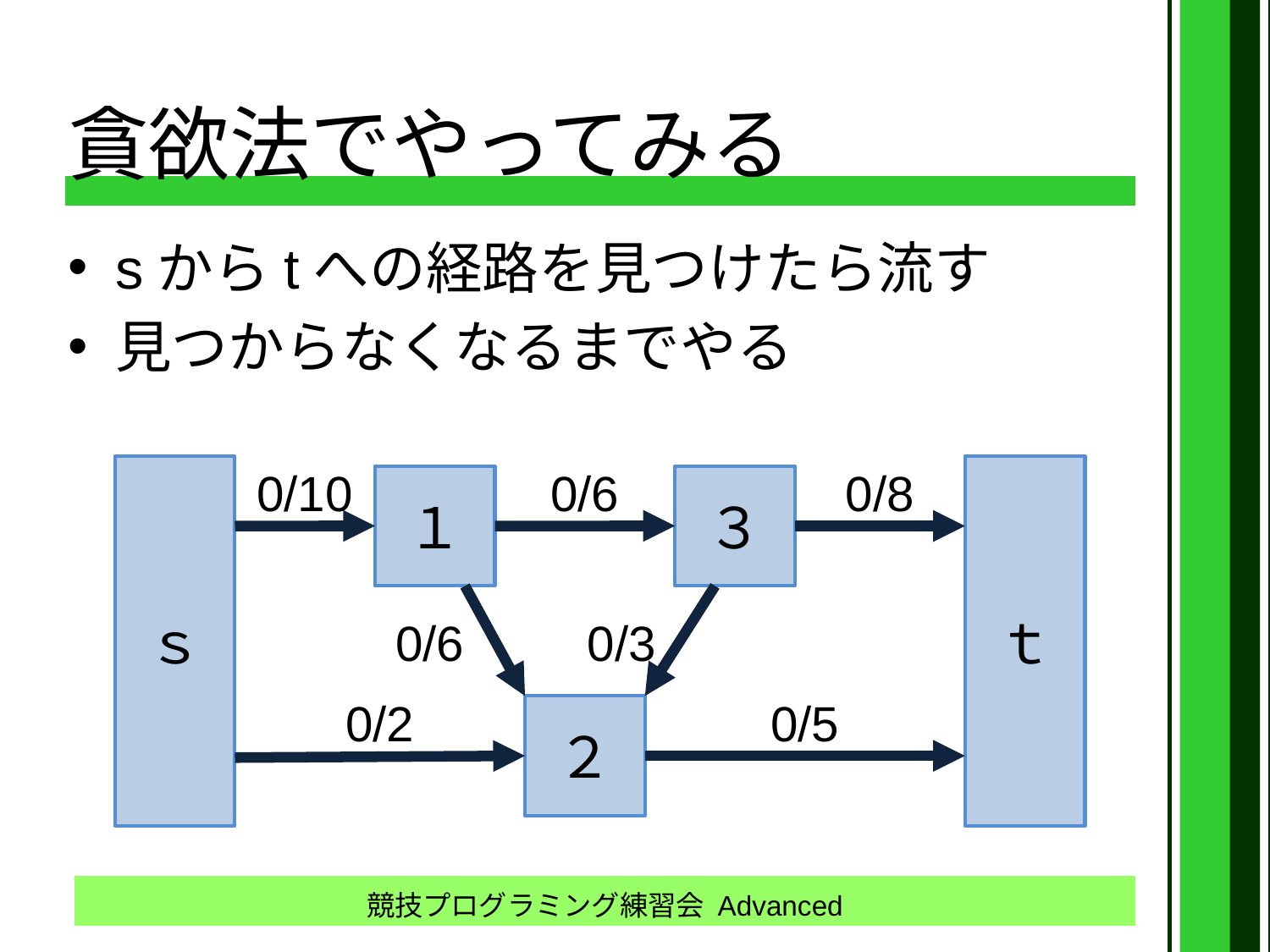

# 貪欲法でやってみる
sからtへの経路を見つけたら流す
見つからなくなるまでやる

ｓ
0/10
0/6
0/8
ｔ
１
３
0/6
0/3
0/2
0/5
２
競技プログラミング練習会 Advanced